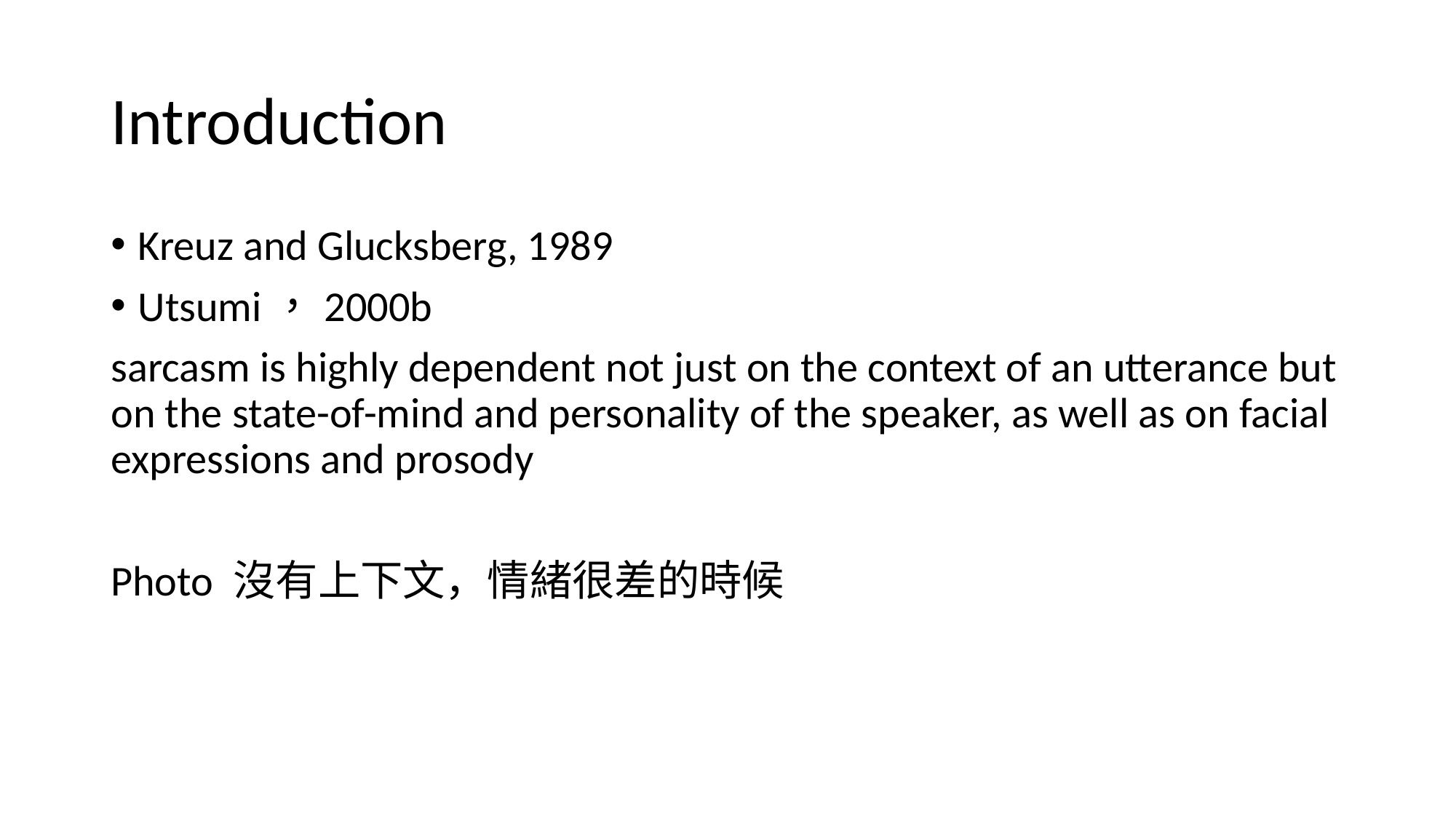

# Introduction
Kreuz and Glucksberg, 1989
Utsumi，2000b
sarcasm is highly dependent not just on the context of an utterance but on the state-of-mind and personality of the speaker, as well as on facial expressions and prosody

Photo 沒有上下文，情緒很差的時候